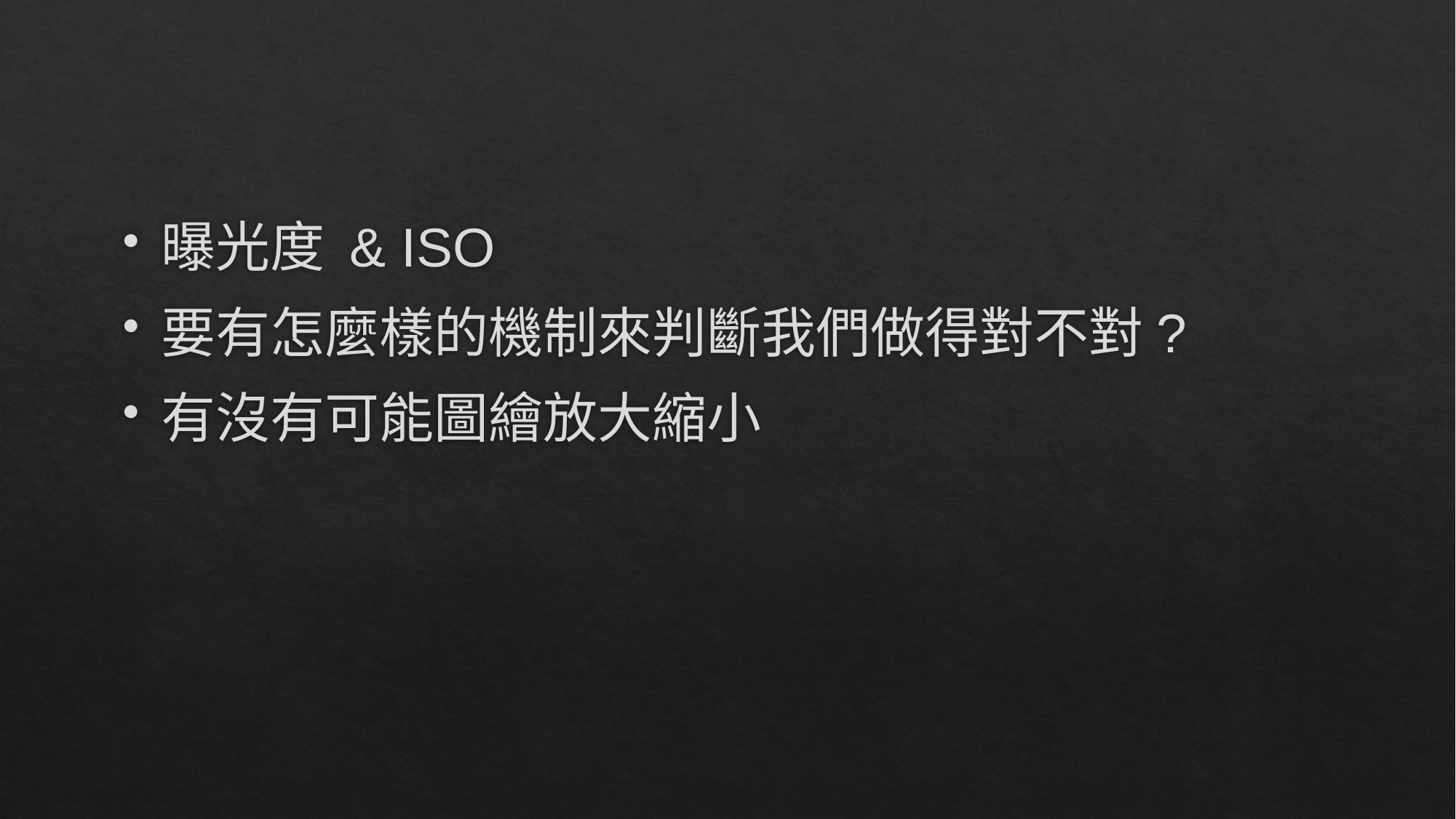

#
曝光度 & ISO
要有怎麼樣的機制來判斷我們做得對不對?
有沒有可能圖繪放大縮小